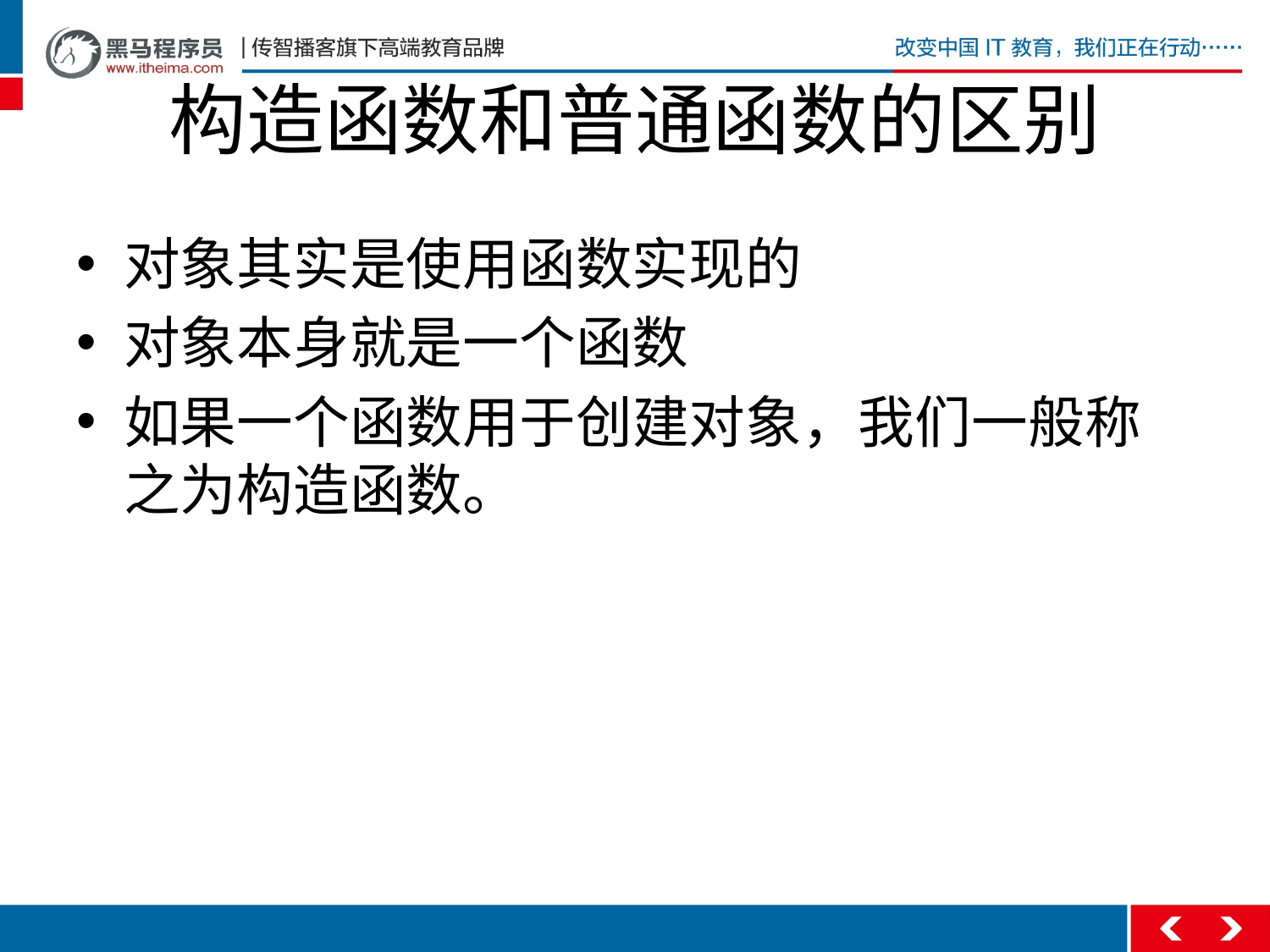

# 构造函数和普通函数的区别
对象其实是使用函数实现的
对象本身就是一个函数
如果一个函数用于创建对象，我们一般称之为构造函数。